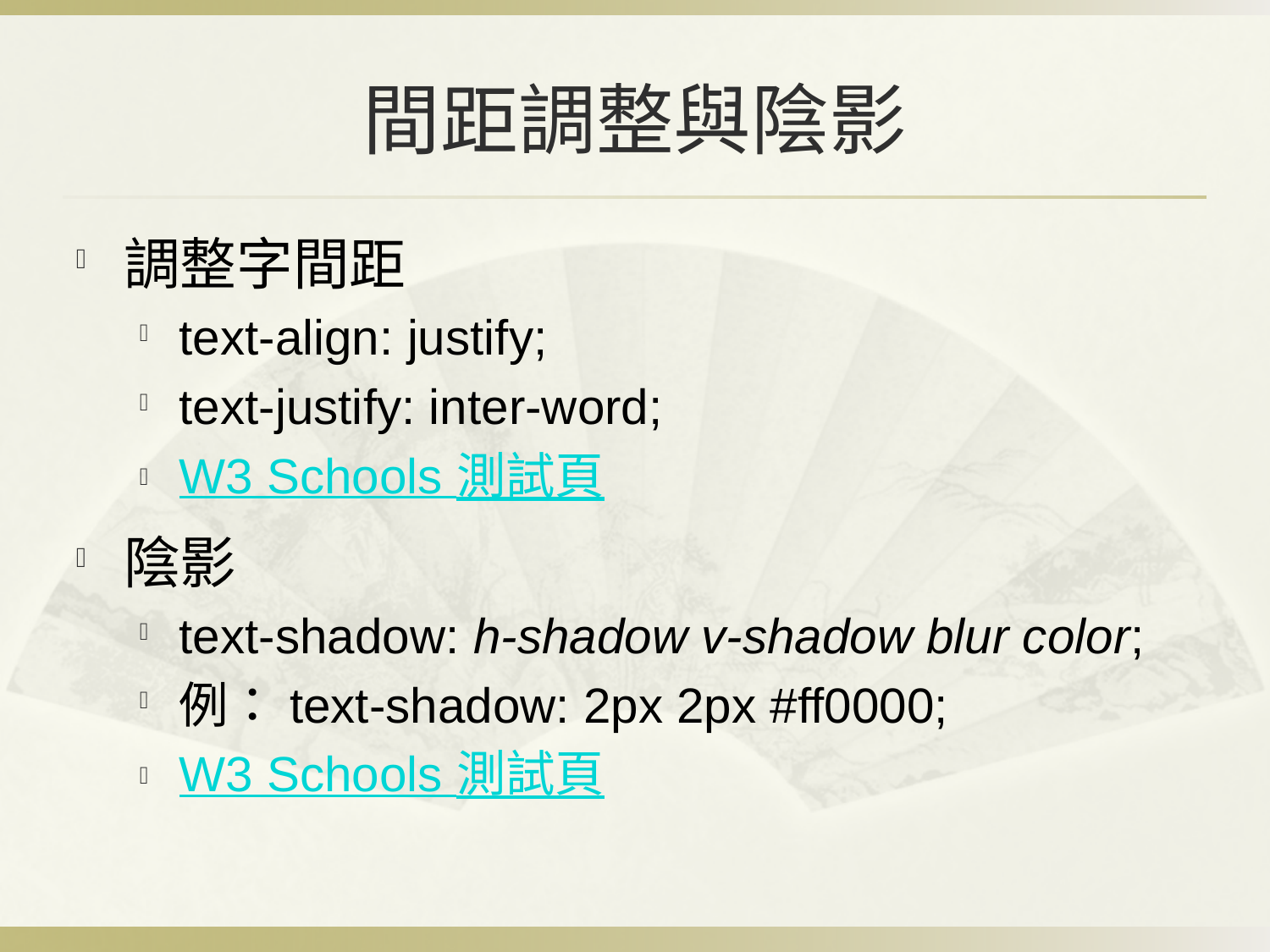

# 間距調整與陰影
調整字間距
text-align: justify;
text-justify: inter-word;
W3 Schools 測試頁
陰影
text-shadow: h-shadow v-shadow blur color;
例：text-shadow: 2px 2px #ff0000;
W3 Schools 測試頁